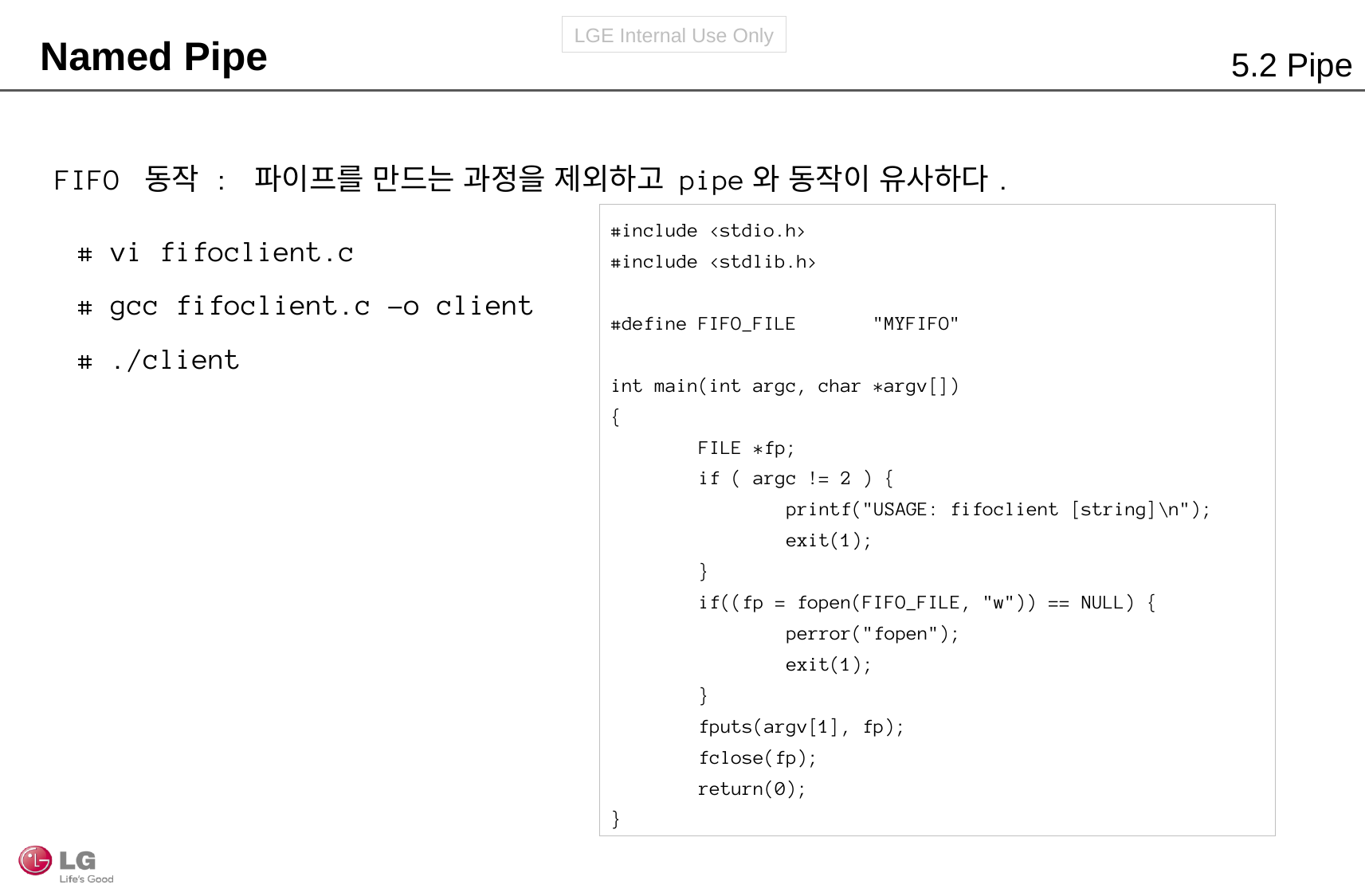

Named Pipe
5.2 Pipe

FIFO 동작 : 파이프를 만드는 과정을 제외하고 pipe와 동작이 유사하다.
#include <stdio.h>
#include <stdlib.h>

#define FIFO_FILE       "MYFIFO"

int main(int argc, char *argv[])
{
        FILE *fp;
        if ( argc != 2 ) {
                printf("USAGE: fifoclient [string]\n");
                exit(1);
        }
        if((fp = fopen(FIFO_FILE, "w")) == NULL) {
                perror("fopen");
                exit(1);
        }
        fputs(argv[1], fp);
        fclose(fp);
        return(0);
}
# vi fifoclient.c
# gcc fifoclient.c -o client
# ./client